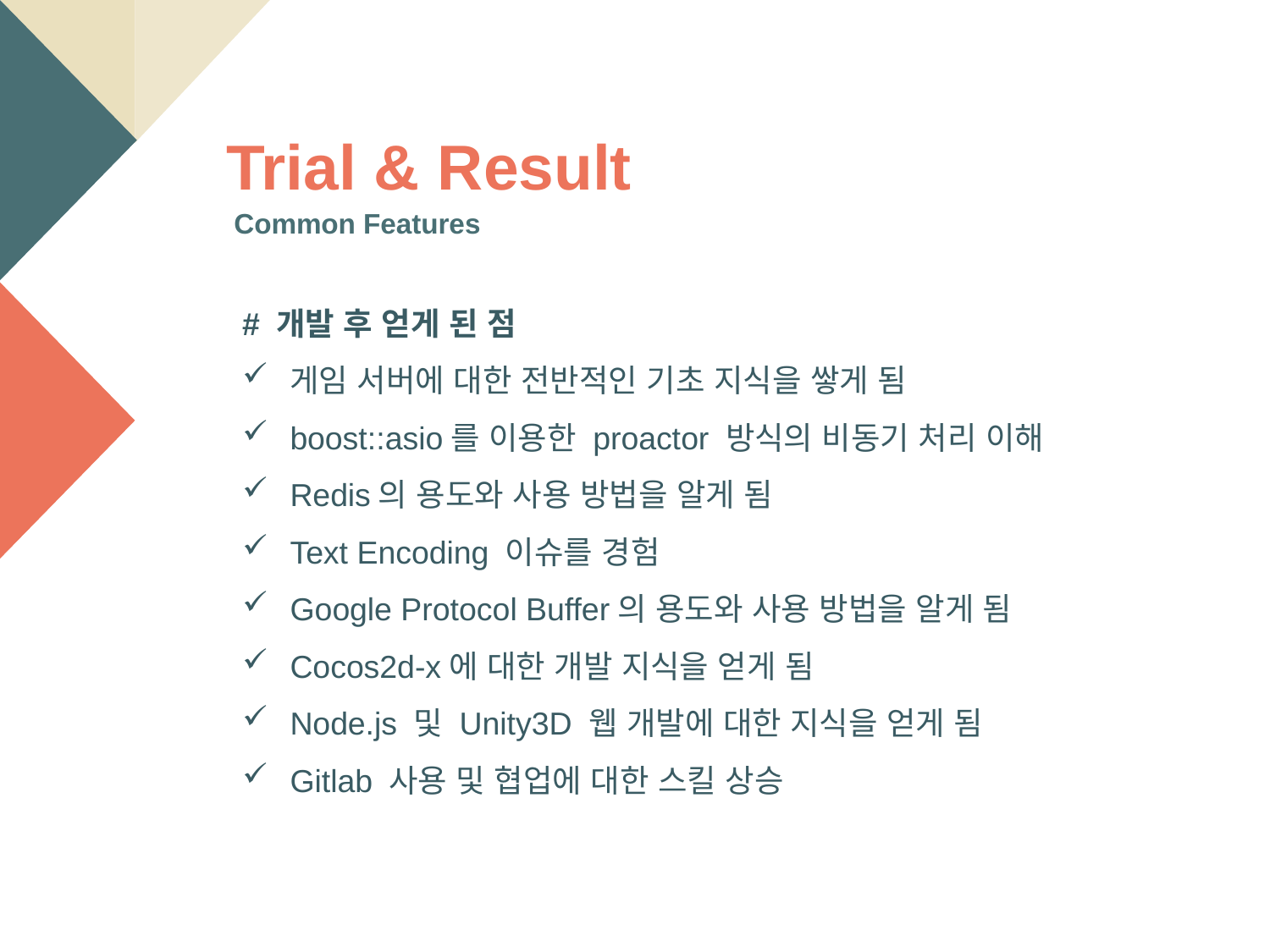

Trial & Result
Common Features
# 개발 후 얻게 된 점
게임 서버에 대한 전반적인 기초 지식을 쌓게 됨
boost::asio를 이용한 proactor 방식의 비동기 처리 이해
Redis의 용도와 사용 방법을 알게 됨
Text Encoding 이슈를 경험
Google Protocol Buffer의 용도와 사용 방법을 알게 됨
Cocos2d-x에 대한 개발 지식을 얻게 됨
Node.js 및 Unity3D 웹 개발에 대한 지식을 얻게 됨
Gitlab 사용 및 협업에 대한 스킬 상승